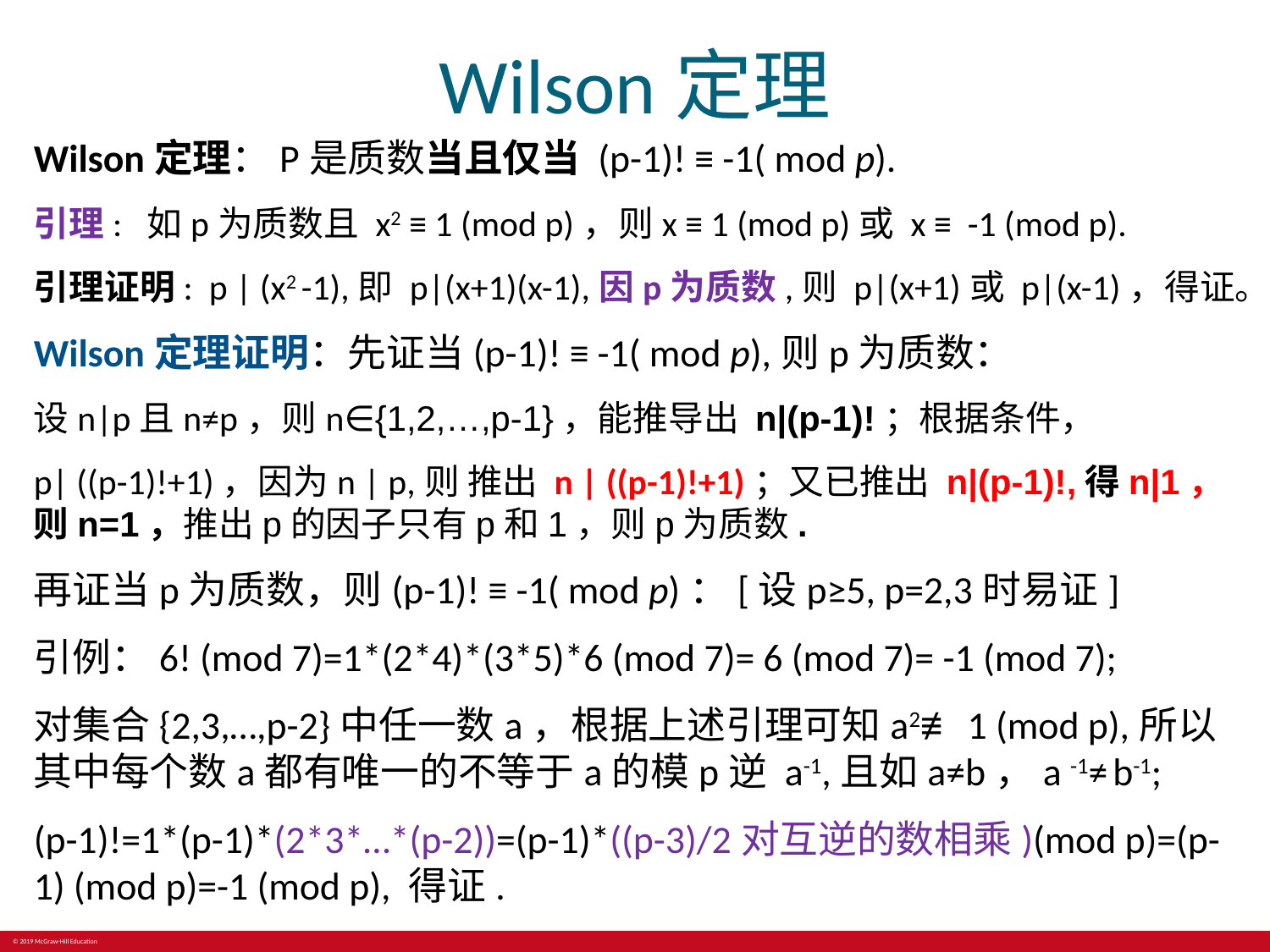

# Wilson定理
Wilson定理：P是质数当且仅当 (p-1)! ≡ -1( mod p).
引理:  如p为质数且 x2 ≡ 1 (mod p)，则x ≡ 1 (mod p)或 x ≡  -1 (mod p).
引理证明:  p | (x2 -1),即 p|(x+1)(x-1),因p为质数,则 p|(x+1)或 p|(x-1)，得证。
Wilson定理证明：先证当(p-1)! ≡ -1( mod p),则p为质数：
设n|p且n≠p，则n∈{1,2,…,p-1}，能推导出 n|(p-1)!；根据条件，
p| ((p-1)!+1)，因为n | p,则 推出 n | ((p-1)!+1)；又已推出 n|(p-1)!,得n|1，则n=1，推出p的因子只有p和1，则p为质数.
再证当p为质数，则(p-1)! ≡ -1( mod p)：[设p≥5, p=2,3时易证]
引例：6! (mod 7)=1*(2*4)*(3*5)*6 (mod 7)= 6 (mod 7)= -1 (mod 7);
对集合{2,3,…,p-2}中任一数a，根据上述引理可知a2≢ 1 (mod p),所以其中每个数a都有唯一的不等于a的模p逆 a-1,且如a≠b，a -1≠ b-1;
(p-1)!=1*(p-1)*(2*3*…*(p-2))=(p-1)*((p-3)/2对互逆的数相乘)(mod p)=(p-1) (mod p)=-1 (mod p), 得证.